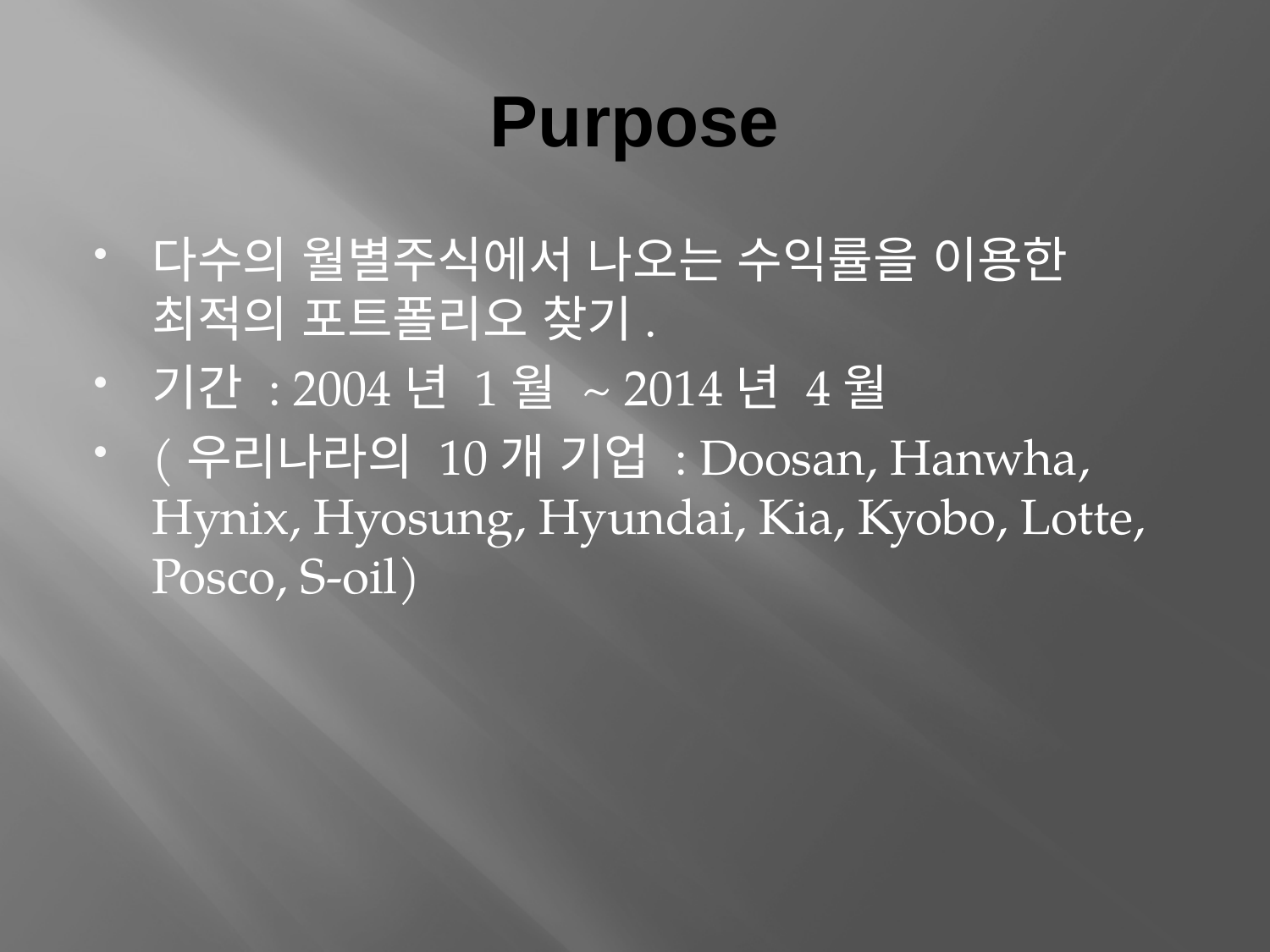

# Purpose
다수의 월별주식에서 나오는 수익률을 이용한 최적의 포트폴리오 찾기.
기간 : 2004년 1월 ~ 2014년 4월
(우리나라의 10개 기업 : Doosan, Hanwha, Hynix, Hyosung, Hyundai, Kia, Kyobo, Lotte, Posco, S-oil)